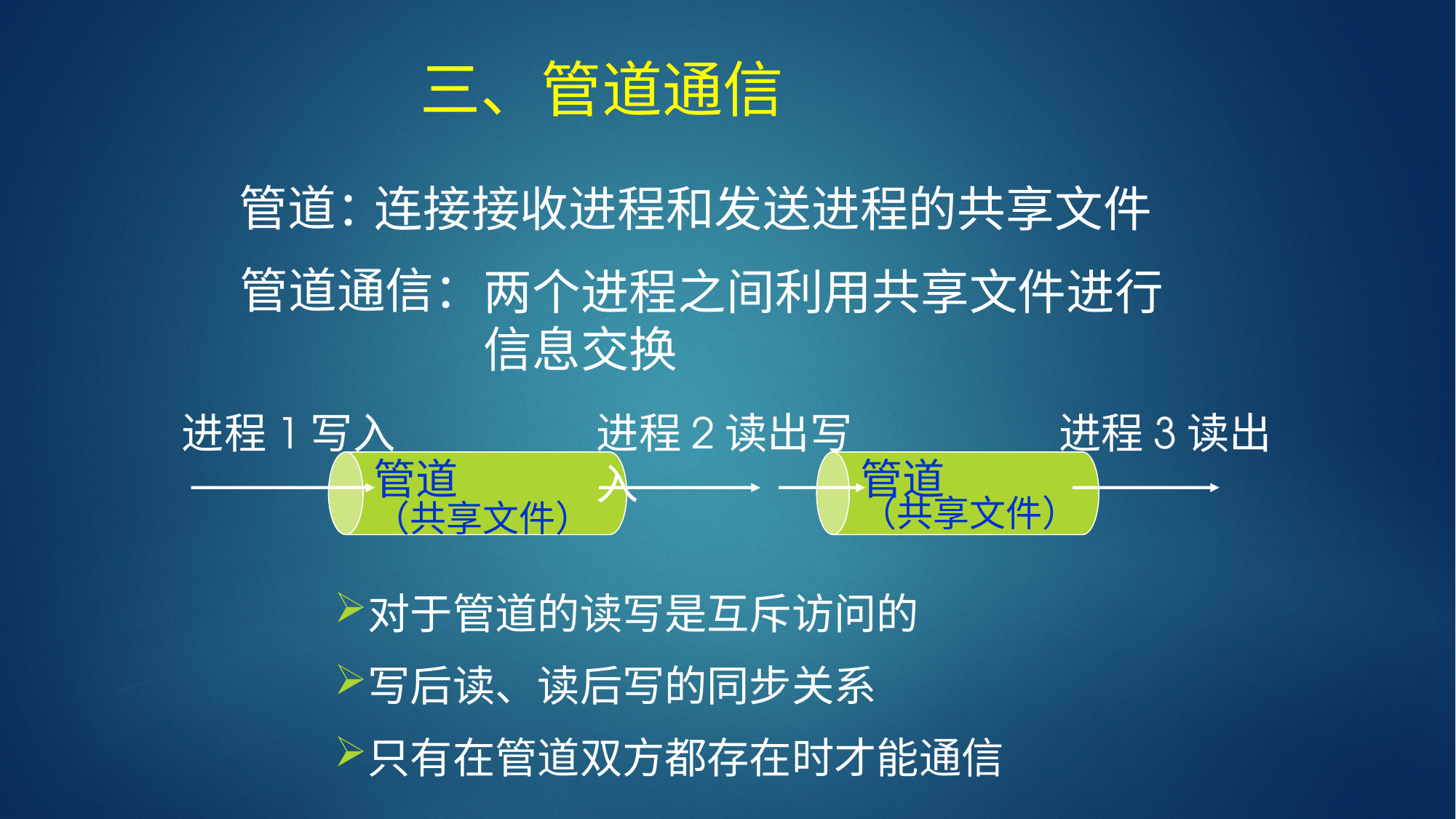

# 三、管道通信
管道：
连接接收进程和发送进程的共享文件
管道通信：
两个进程之间利用共享文件进行信息交换
管道
（共享文件）
管道
（共享文件）
进程1写入
进程2读出写入
进程3读出

对于管道的读写是互斥访问的
写后读、读后写的同步关系
只有在管道双方都存在时才能通信